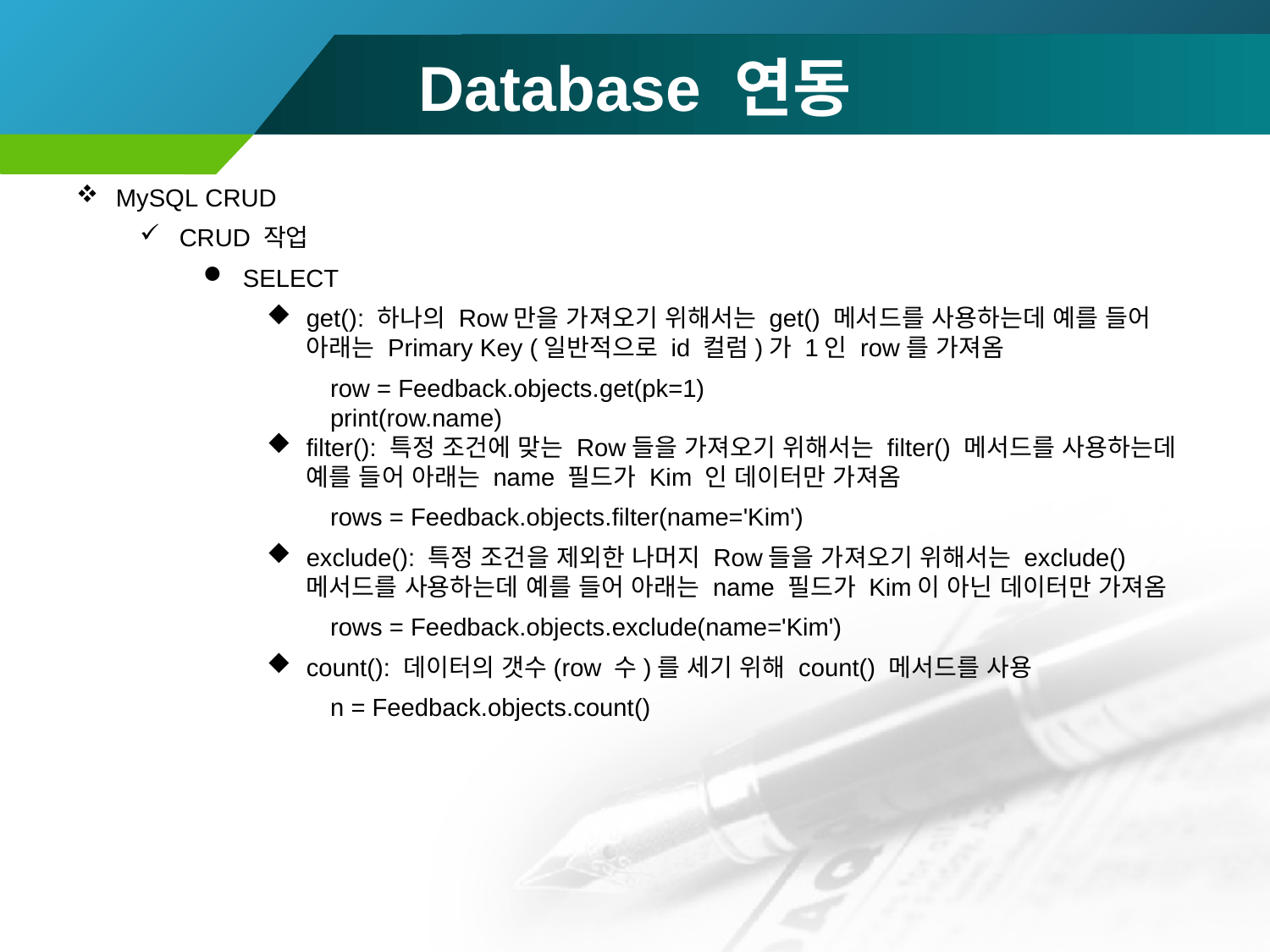

# Database 연동
MySQL CRUD
CRUD 작업
SELECT
get(): 하나의 Row만을 가져오기 위해서는 get() 메서드를 사용하는데 예를 들어 아래는 Primary Key (일반적으로 id 컬럼)가 1인 row를 가져옴
row = Feedback.objects.get(pk=1)
print(row.name)
filter(): 특정 조건에 맞는 Row들을 가져오기 위해서는 filter() 메서드를 사용하는데 예를 들어 아래는 name 필드가 Kim 인 데이터만 가져옴
rows = Feedback.objects.filter(name='Kim')
exclude(): 특정 조건을 제외한 나머지 Row들을 가져오기 위해서는 exclude() 메서드를 사용하는데 예를 들어 아래는 name 필드가 Kim이 아닌 데이터만 가져옴
rows = Feedback.objects.exclude(name='Kim')
count(): 데이터의 갯수(row 수)를 세기 위해 count() 메서드를 사용
n = Feedback.objects.count()